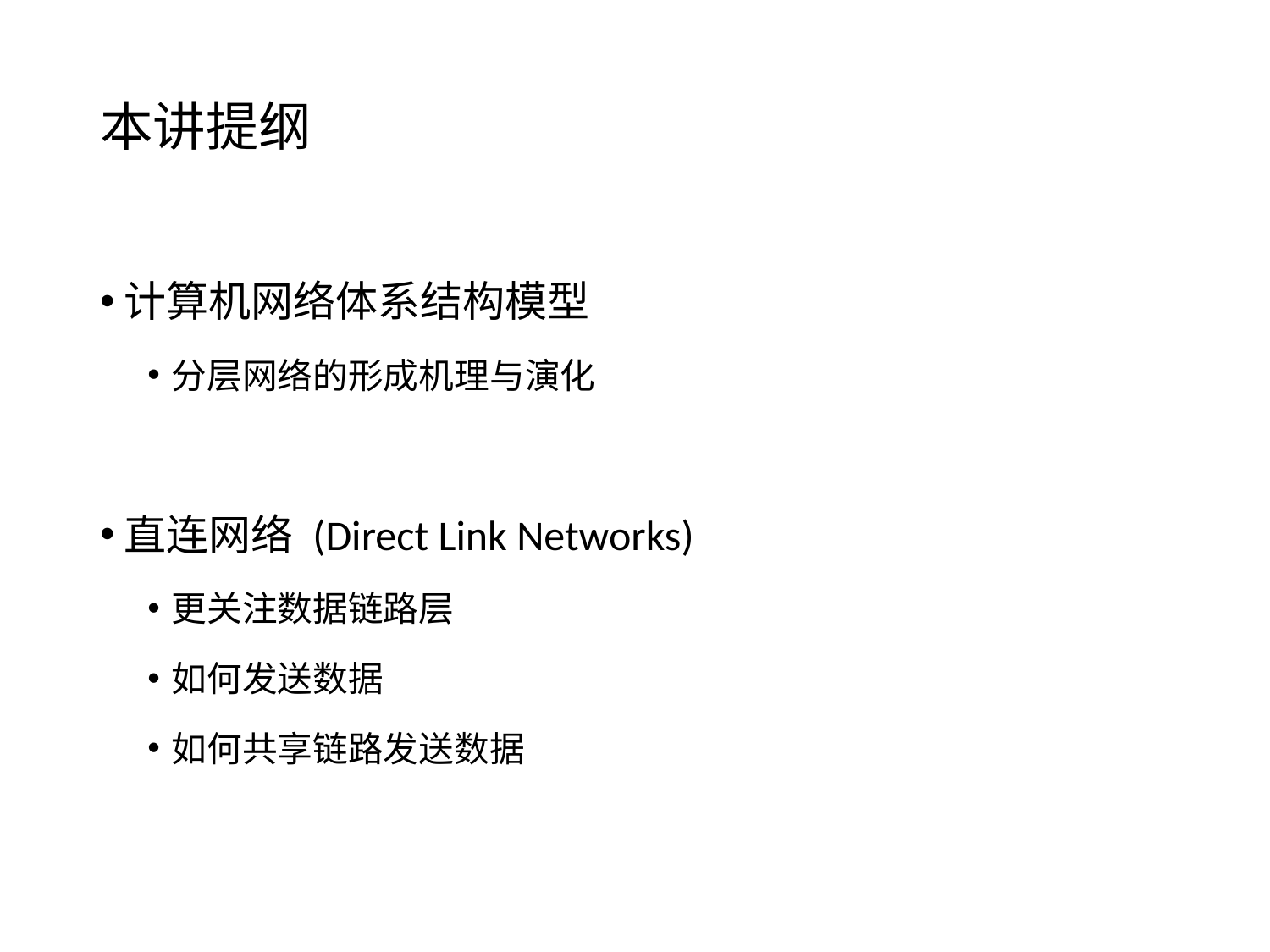

# 本讲提纲
计算机网络体系结构模型
分层网络的形成机理与演化

直连网络 (Direct Link Networks)
更关注数据链路层
如何发送数据
如何共享链路发送数据

4